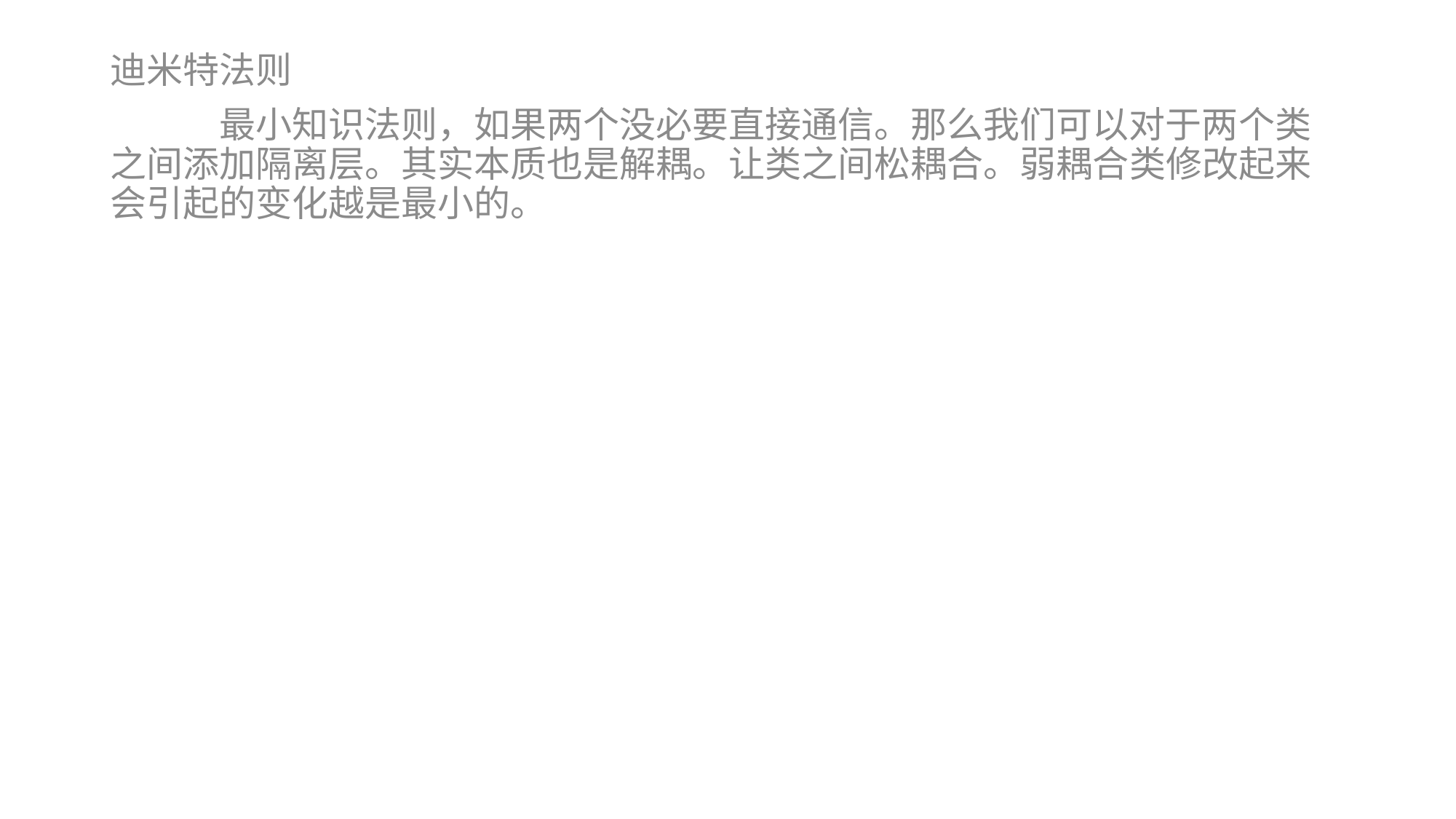

迪米特法则
	最小知识法则，如果两个没必要直接通信。那么我们可以对于两个类之间添加隔离层。其实本质也是解耦。让类之间松耦合。弱耦合类修改起来会引起的变化越是最小的。